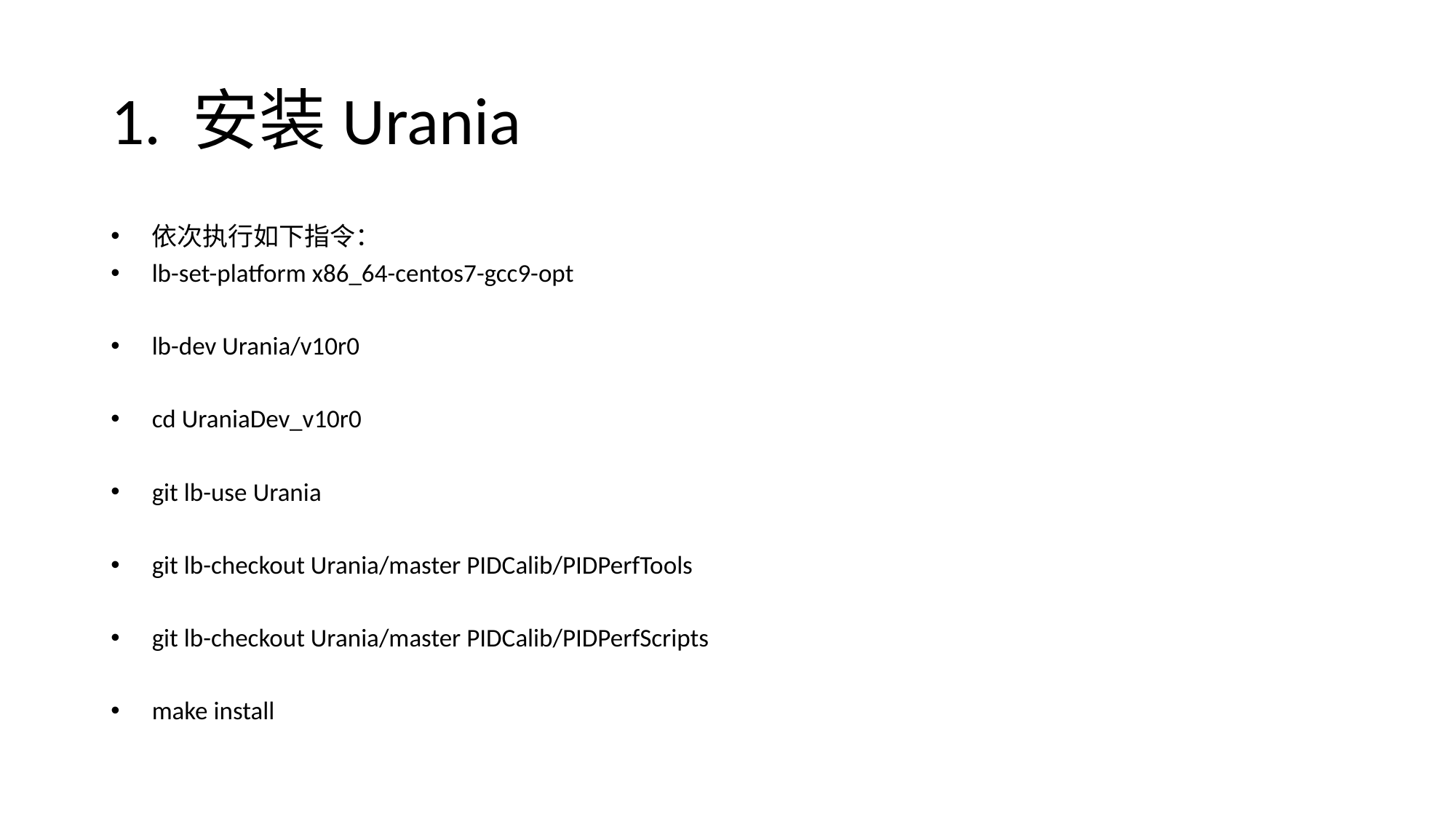

# 1. 安装Urania
依次执行如下指令：
lb-set-platform x86_64-centos7-gcc9-opt

lb-dev Urania/v10r0

cd UraniaDev_v10r0

git lb-use Urania

git lb-checkout Urania/master PIDCalib/PIDPerfTools

git lb-checkout Urania/master PIDCalib/PIDPerfScripts

make install